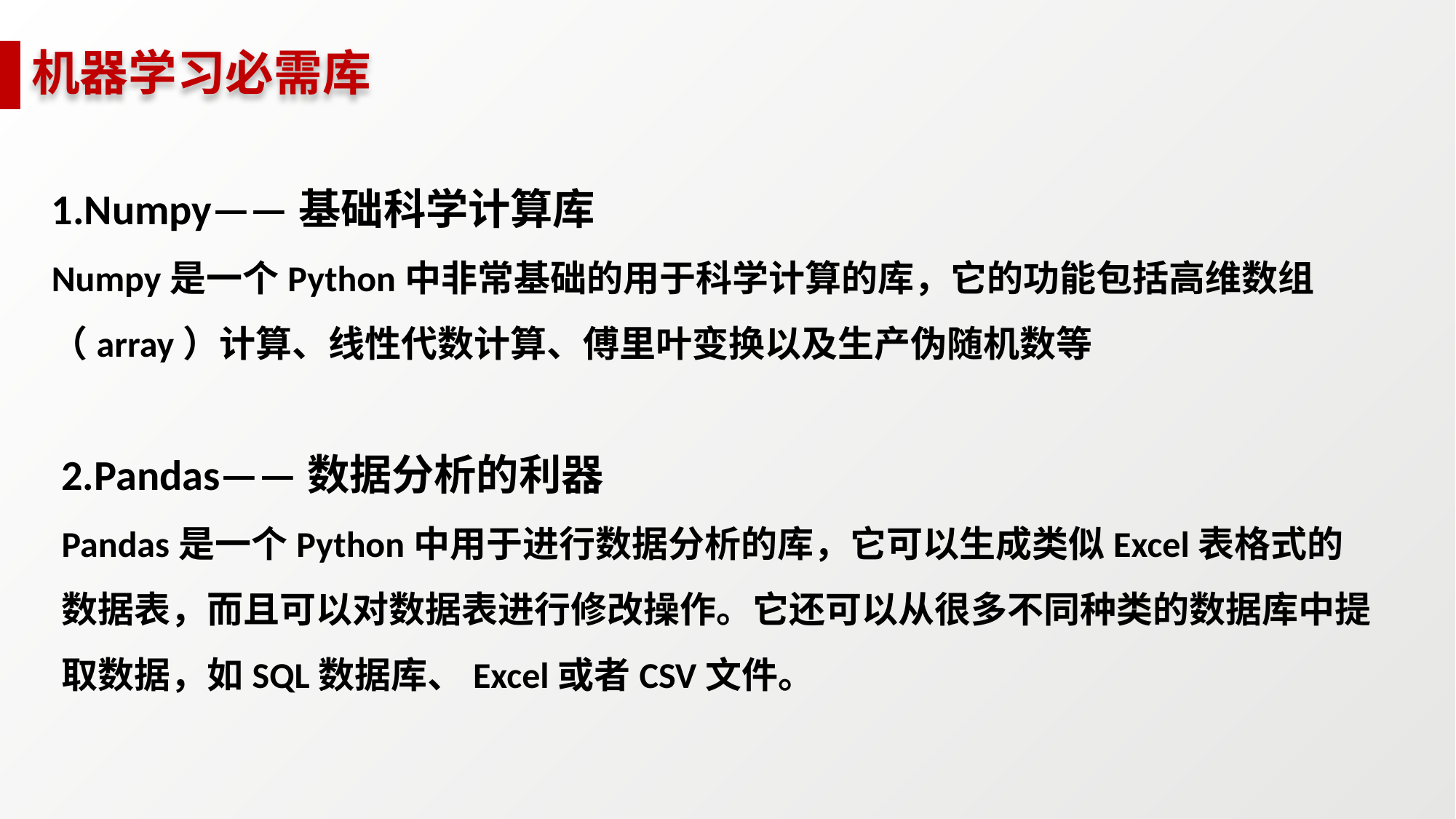

# 机器学习必需库
1.Numpy——基础科学计算库
Numpy是一个Python中非常基础的用于科学计算的库，它的功能包括高维数组（array）计算、线性代数计算、傅里叶变换以及生产伪随机数等

2.Pandas——数据分析的利器
Pandas是一个Python中用于进行数据分析的库，它可以生成类似Excel表格式的数据表，而且可以对数据表进行修改操作。它还可以从很多不同种类的数据库中提取数据，如SQL数据库、Excel或者CSV文件。